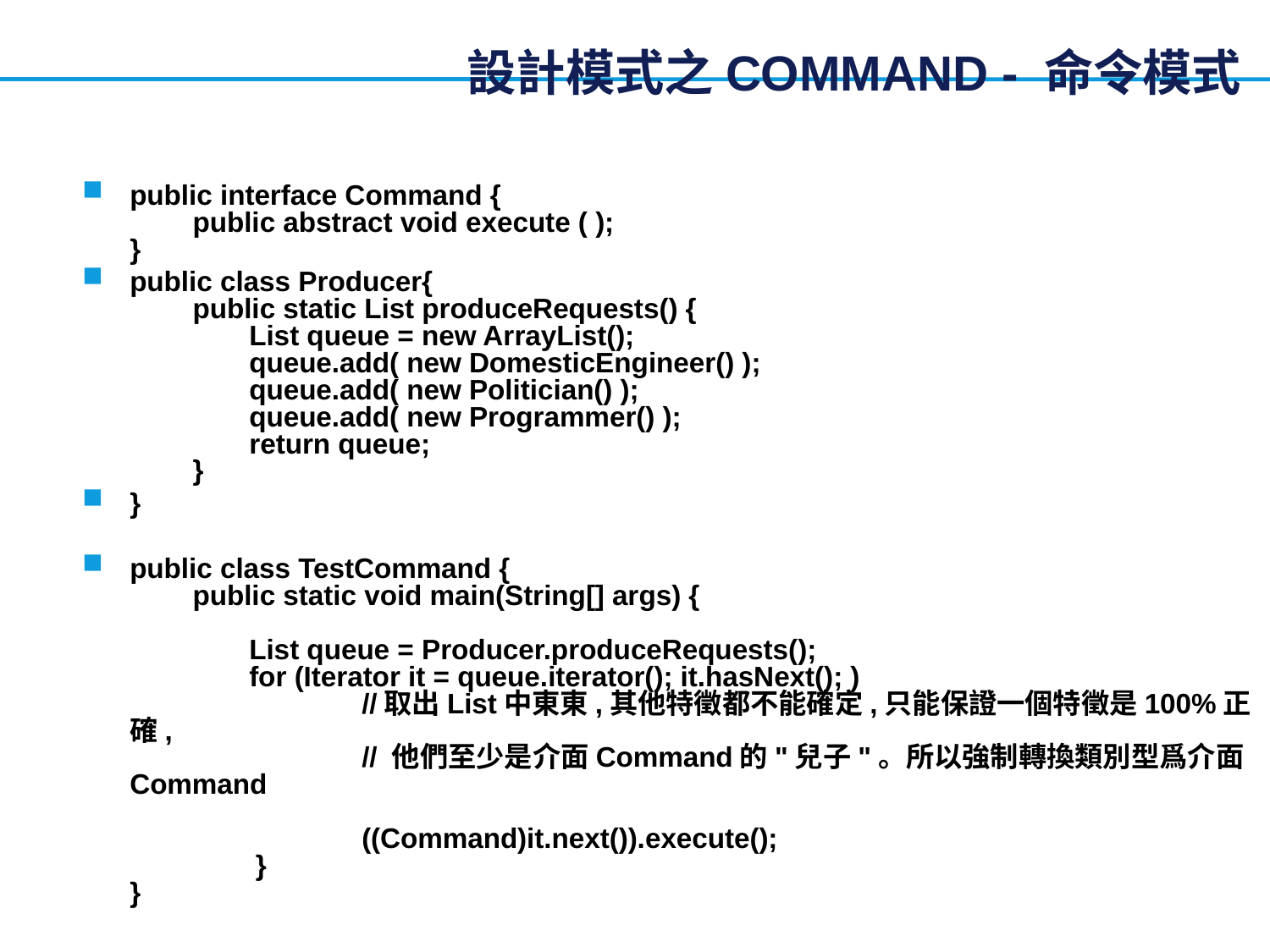

# 設計模式之COMMAND - 命令模式
public interface Command {
　　public abstract void execute ( );
}
public class Producer{
　　public static List produceRequests() {
　　　　List queue = new ArrayList();
　　　　queue.add( new DomesticEngineer() );
　　　　queue.add( new Politician() );
　　　　queue.add( new Programmer() );
　　　　return queue;
　　}
}

public class TestCommand {
　　public static void main(String[] args) {
　　　　
　　　　List queue = Producer.produceRequests();
　　　　for (Iterator it = queue.iterator(); it.hasNext(); )
　　　　　　　　//取出List中東東,其他特徵都不能確定,只能保證一個特徵是100%正確,
　　　　　　　　// 他們至少是介面Command的"兒子"。所以強制轉換類別型爲介面Command
　　　　　　　　((Command)it.next()).execute();
　　 　　}
}